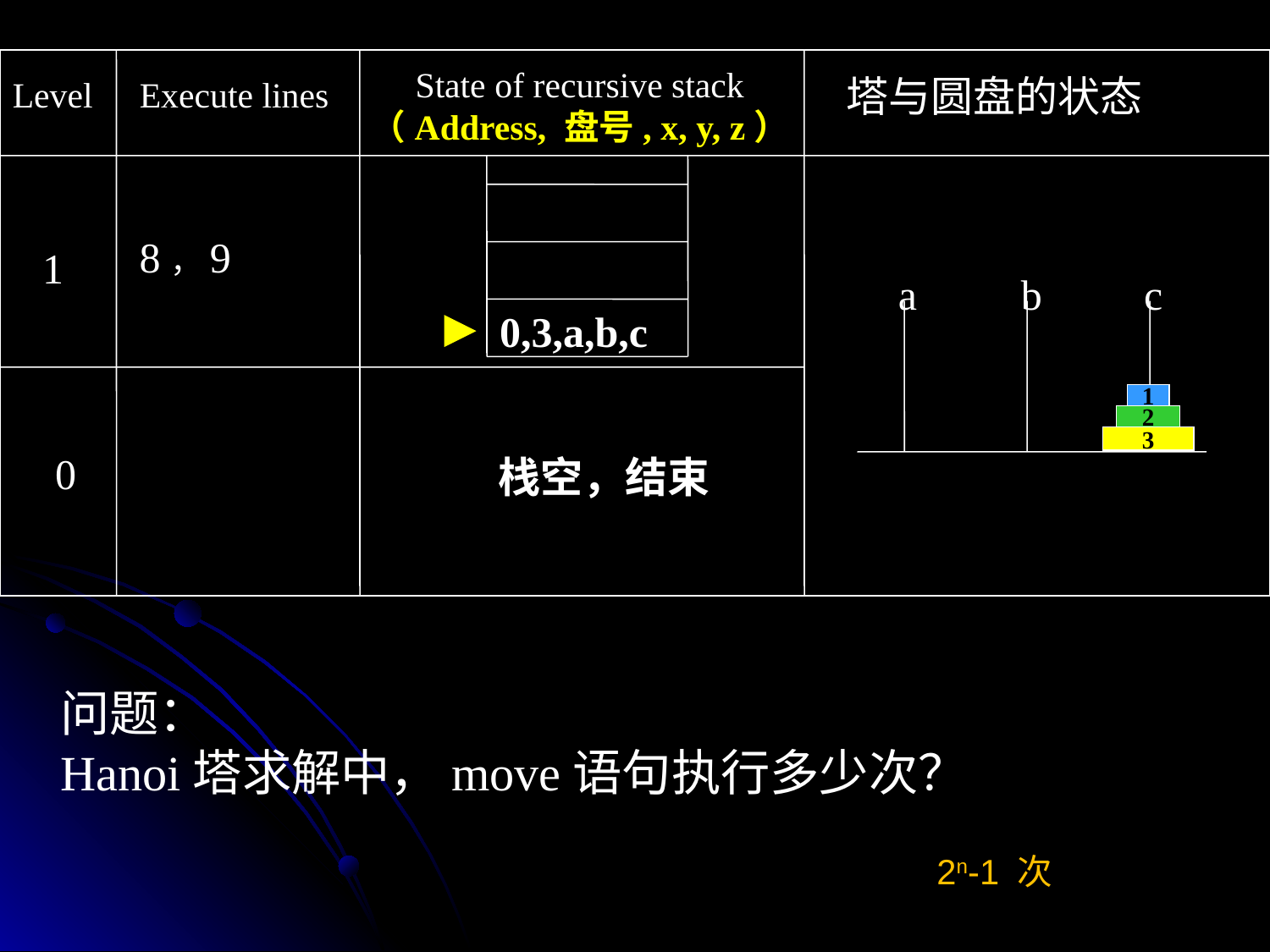

State of recursive stack
（Address, 盘号, x, y, z）
塔与圆盘的状态
Level
Execute lines

0,3,a,b,c
8，9
1
a
b
c

1
2
3
0
栈空，结束
问题：
Hanoi塔求解中，move语句执行多少次？
2n-1 次